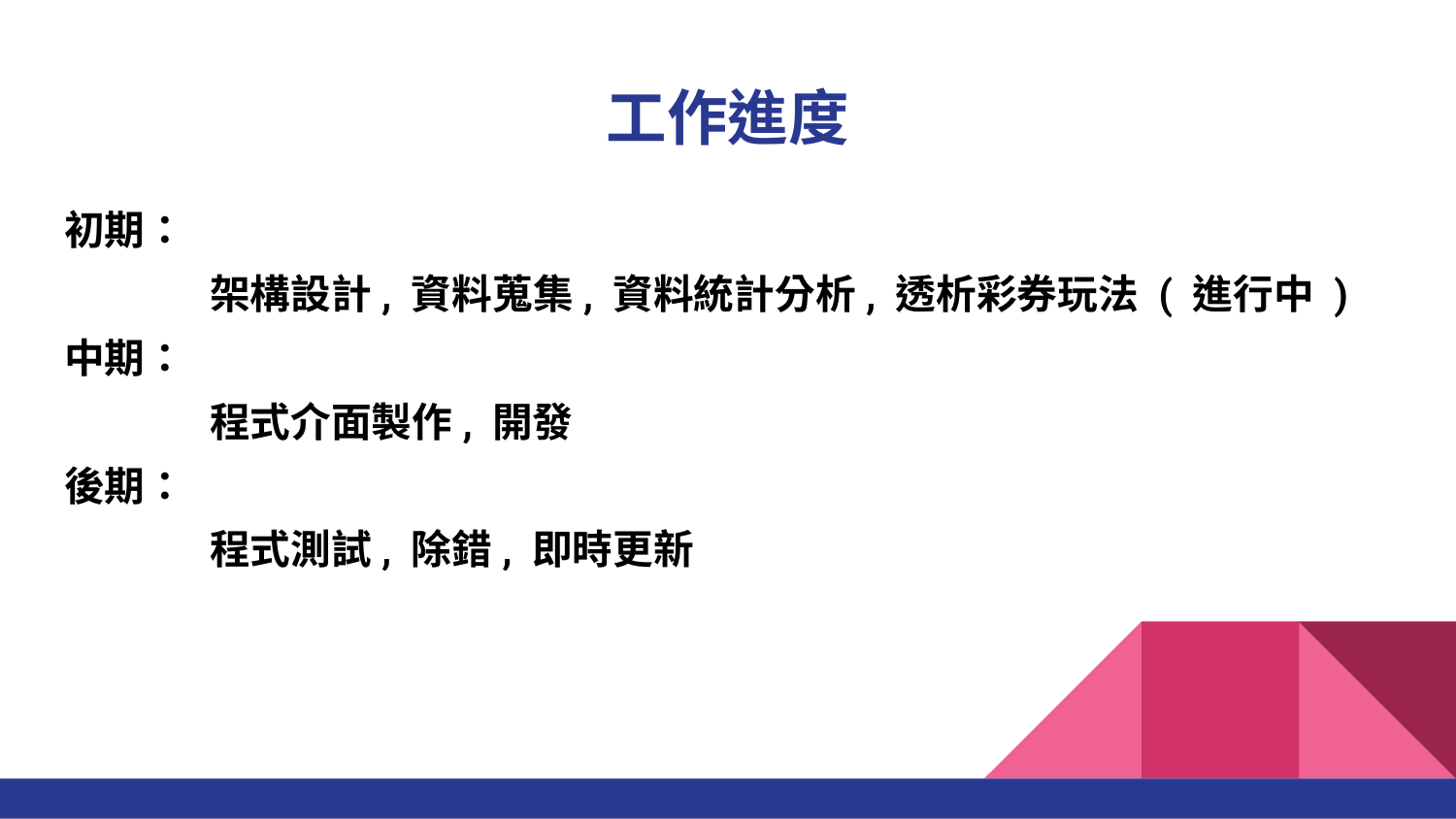

# 工作進度
初期：
	架構設計, 資料蒐集, 資料統計分析, 透析彩券玩法 ( 進行中 )
中期：
	程式介面製作, 開發
後期：
	程式測試, 除錯, 即時更新